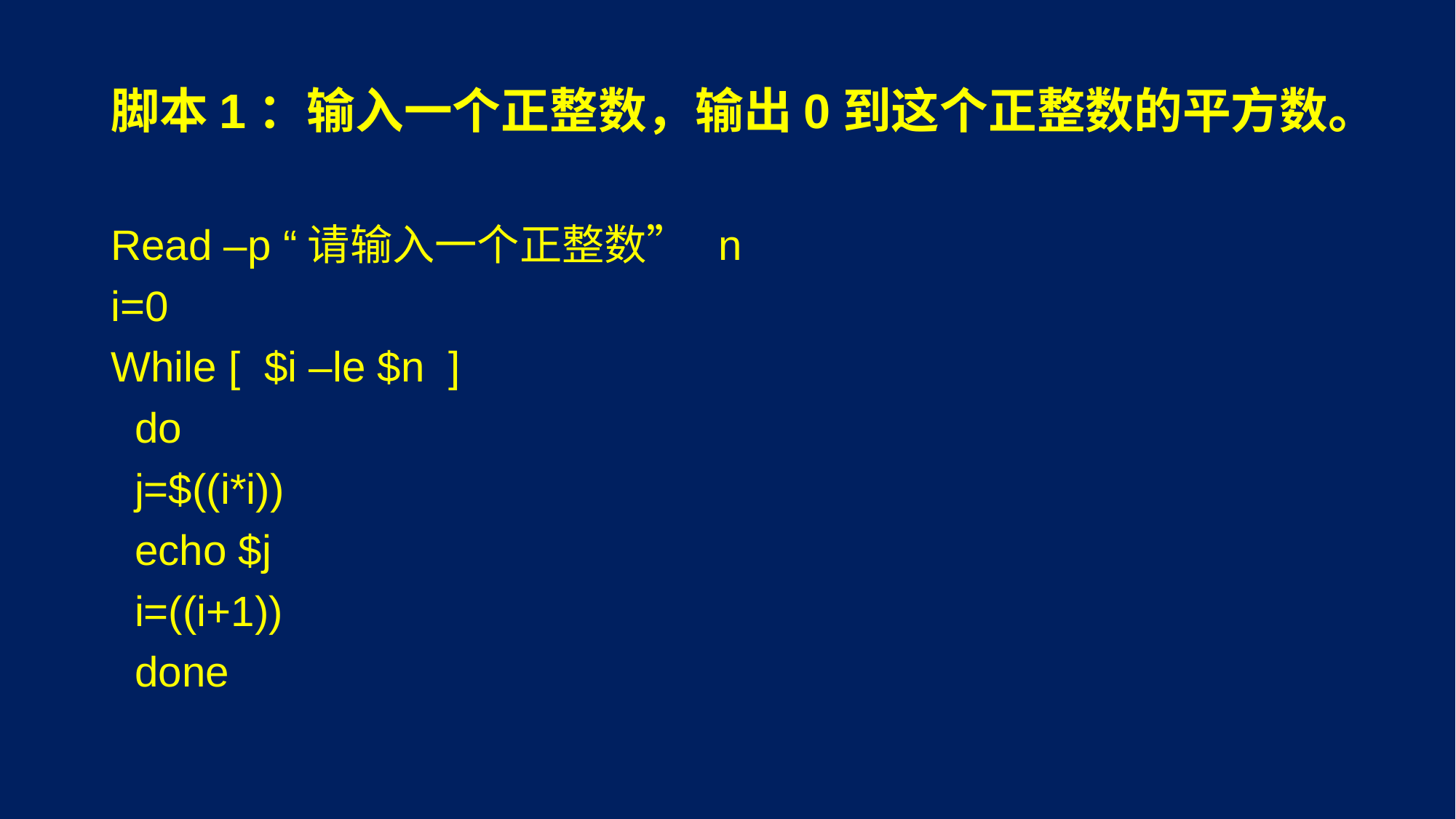

# 脚本1：输入一个正整数，输出0到这个正整数的平方数。
Read –p “请输入一个正整数”  n
i=0
While [  $i –le $n  ]
  do
  j=$((i*i))
  echo $j
  i=((i+1))
  done